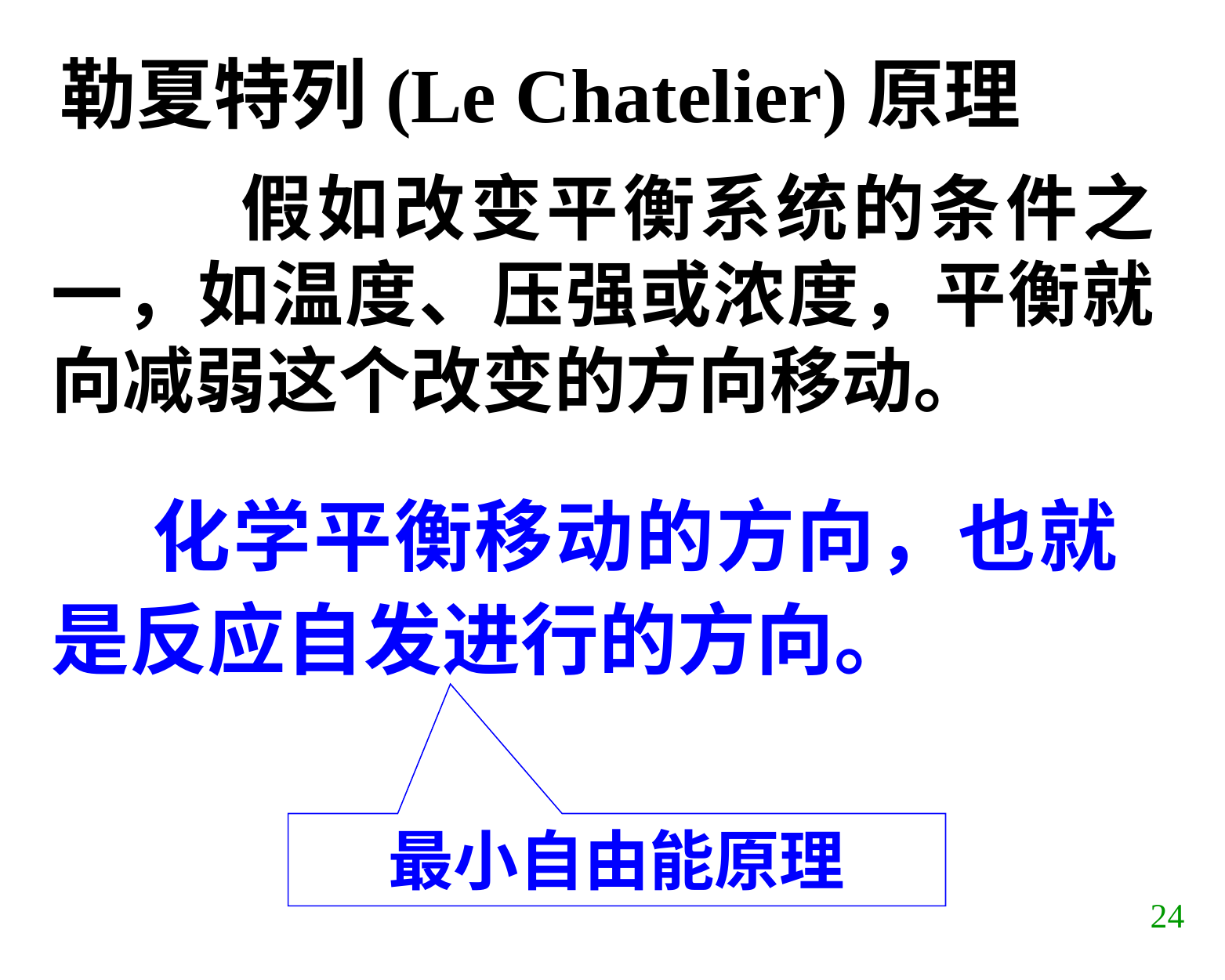

# 勒夏特列(Le Chatelier)原理
        假如改变平衡系统的条件之一，如温度、压强或浓度，平衡就向减弱这个改变的方向移动。
    化学平衡移动的方向，也就是反应自发进行的方向。
最小自由能原理
24